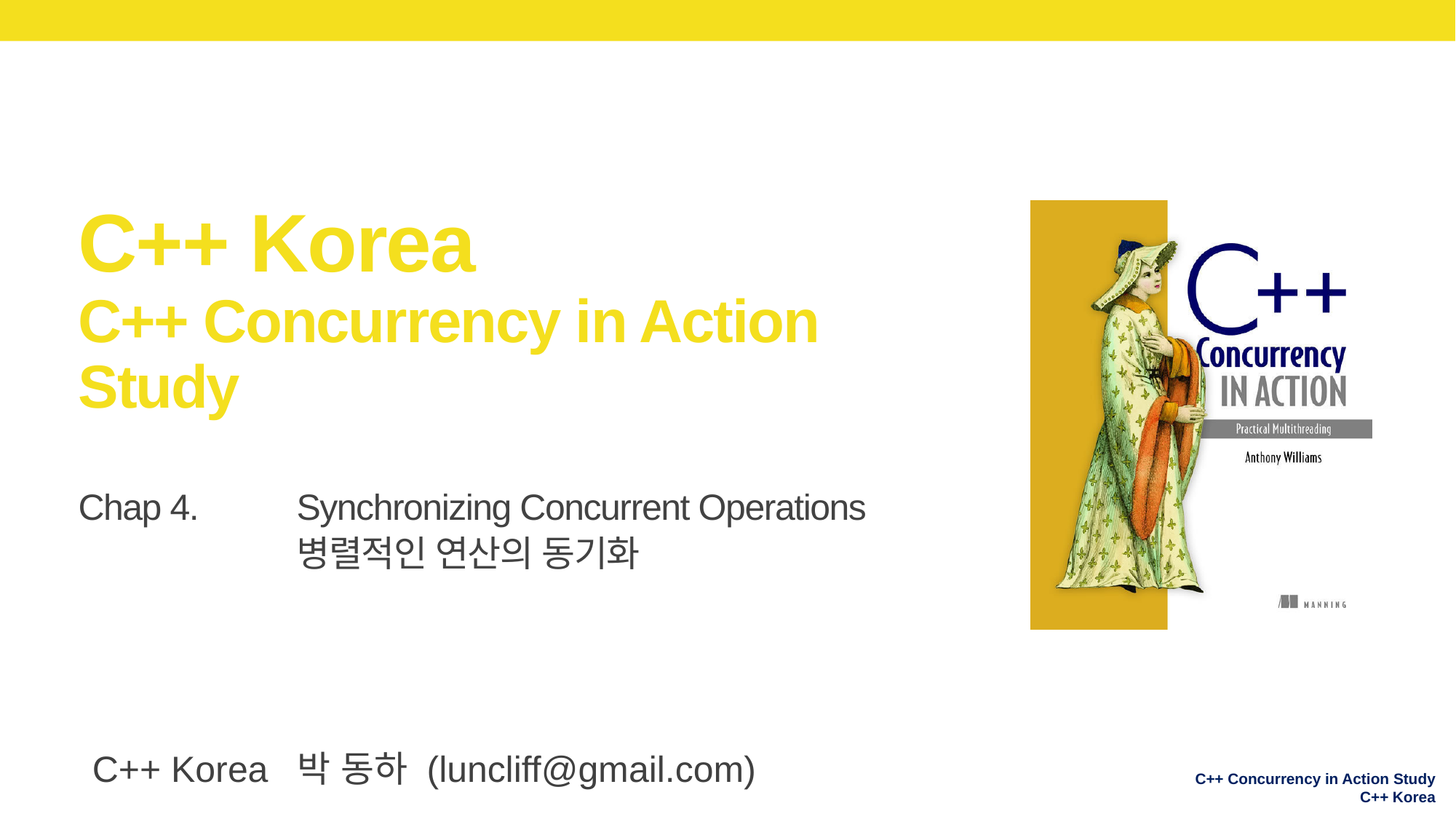

C++ Korea
C++ Concurrency in Action
Study
C++ Korea  박 동하 (luncliff@gmail.com)
Chap 4. 	Synchronizing Concurrent Operations
		병렬적인 연산의 동기화
C++ Korea  박 동하 (luncliff@gmail.com)